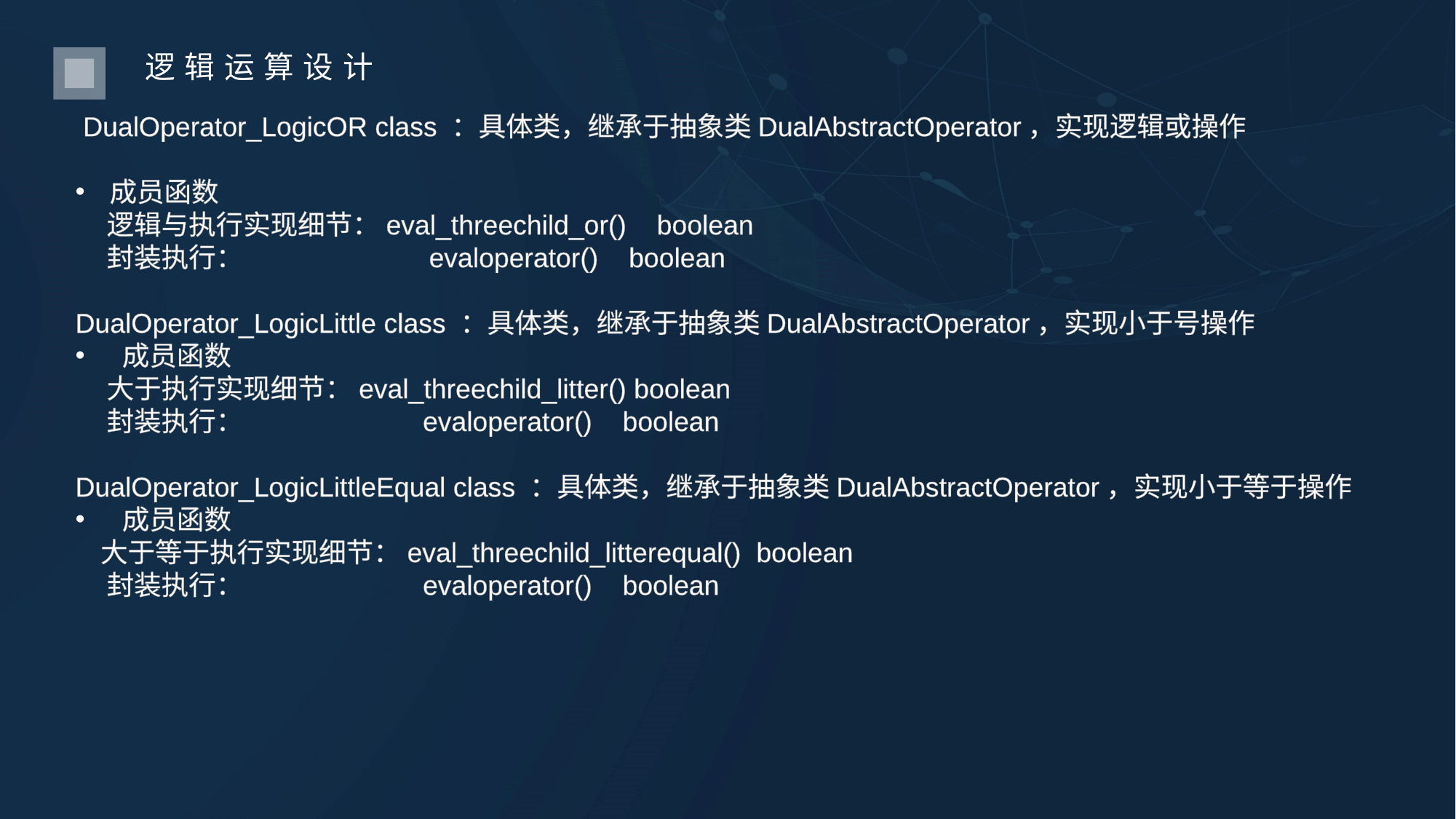

逻辑运算设计

 DualOperator_LogicOR class ：具体类，继承于抽象类DualAbstractOperator，实现逻辑或操作

成员函数
    逻辑与执行实现细节：eval_threechild_or()    boolean
    封装执行：                             evaloperator()    boolean

DualOperator_LogicLittle class ：具体类，继承于抽象类DualAbstractOperator，实现小于号操作
 成员函数
    大于执行实现细节：eval_threechild_litter() boolean
    封装执行：                            evaloperator()    boolean

DualOperator_LogicLittleEqual class ：具体类，继承于抽象类DualAbstractOperator，实现小于等于操作
 成员函数
   大于等于执行实现细节：eval_threechild_litterequal()  boolean
    封装执行：                            evaloperator()    boolean